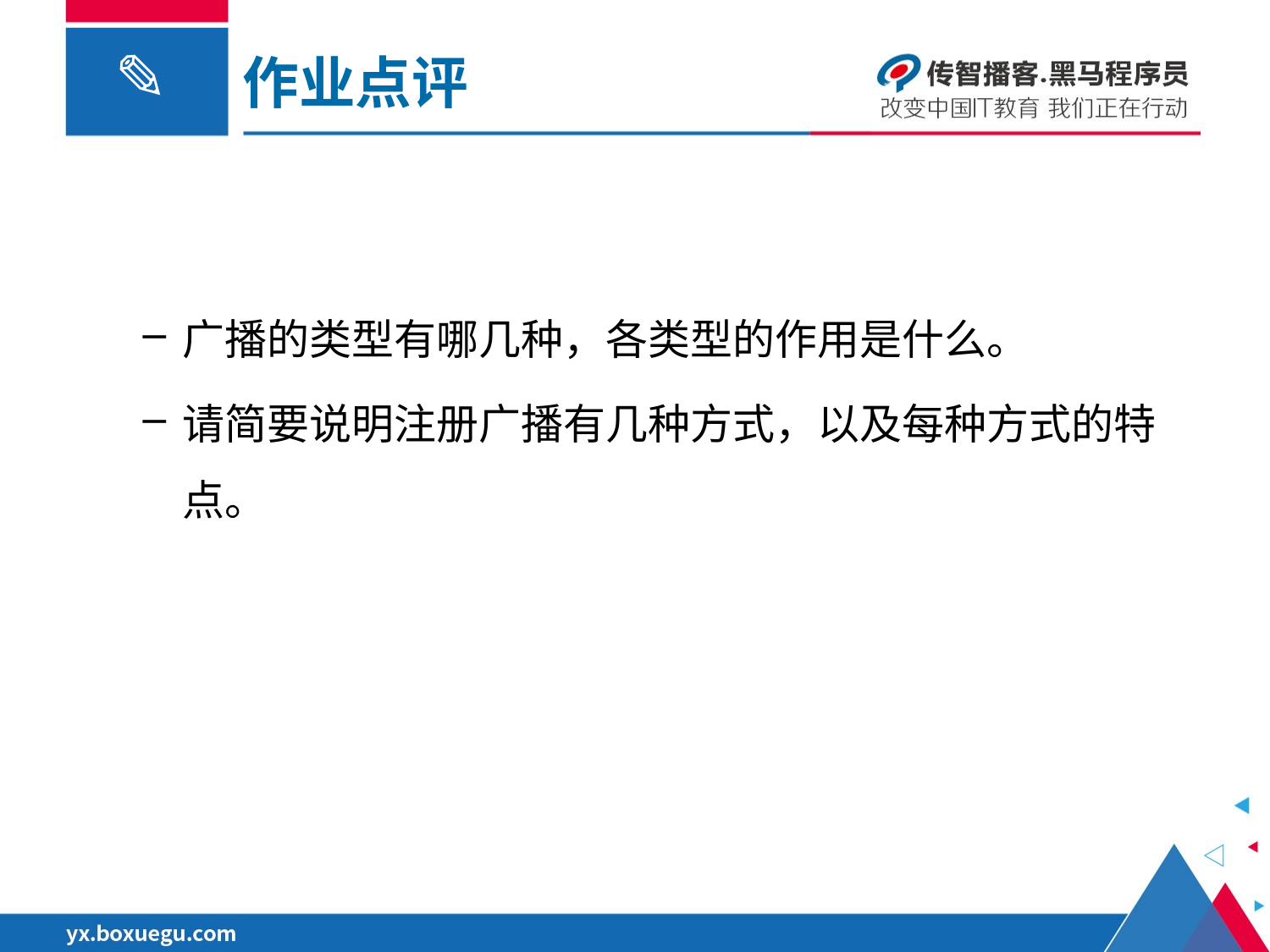

作业点评
广播的类型有哪几种，各类型的作用是什么。
请简要说明注册广播有几种方式，以及每种方式的特点。